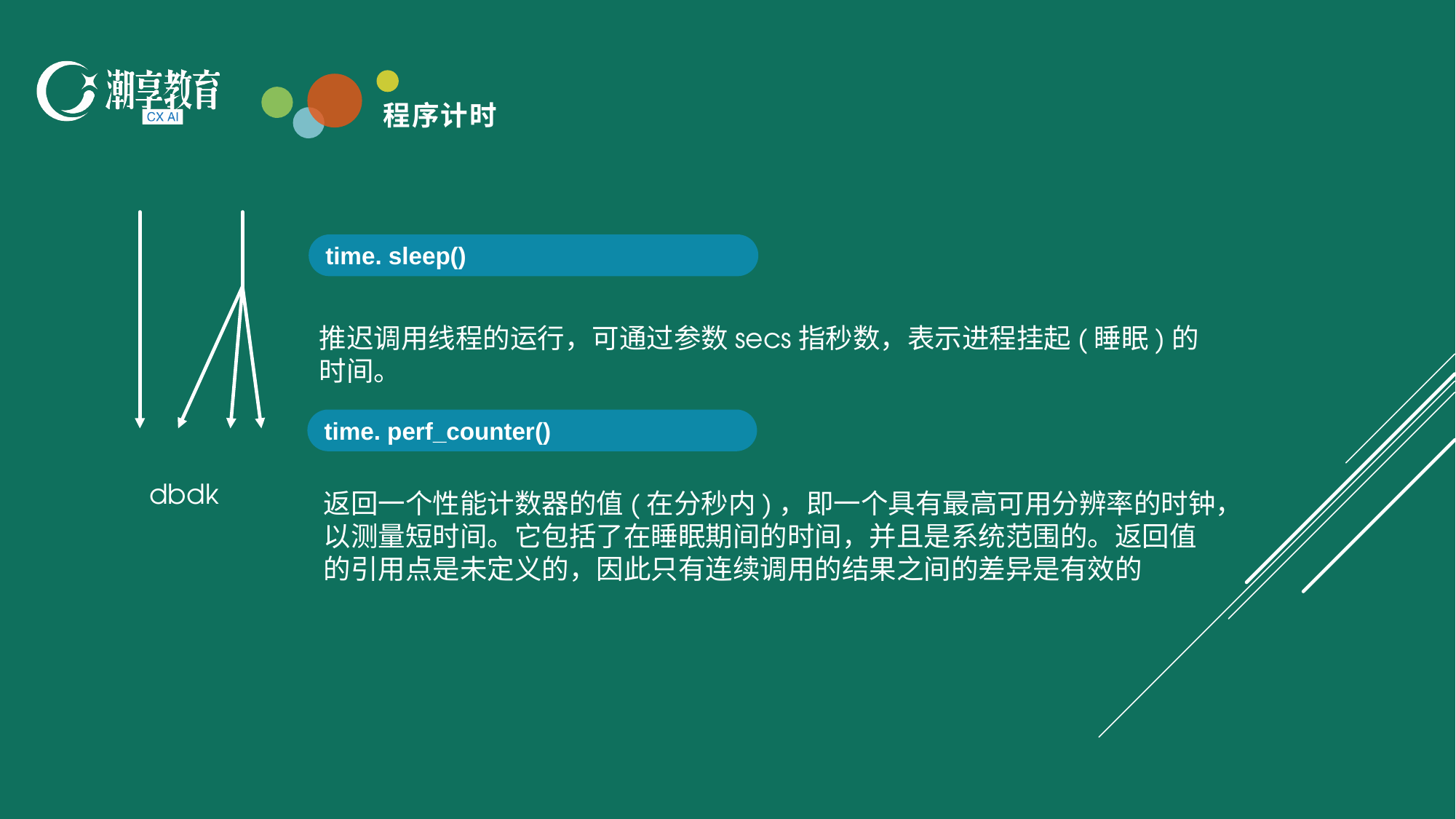

程序计时

time. sleep()
推迟调用线程的运行，可通过参数secs指秒数，表示进程挂起(睡眠)的时间。
time. perf_counter()
dbdk
返回一个性能计数器的值(在分秒内)，即一个具有最高可用分辨率的时钟，以测量短时间。它包括了在睡眠期间的时间，并且是系统范围的。返回值的引用点是未定义的，因此只有连续调用的结果之间的差异是有效的